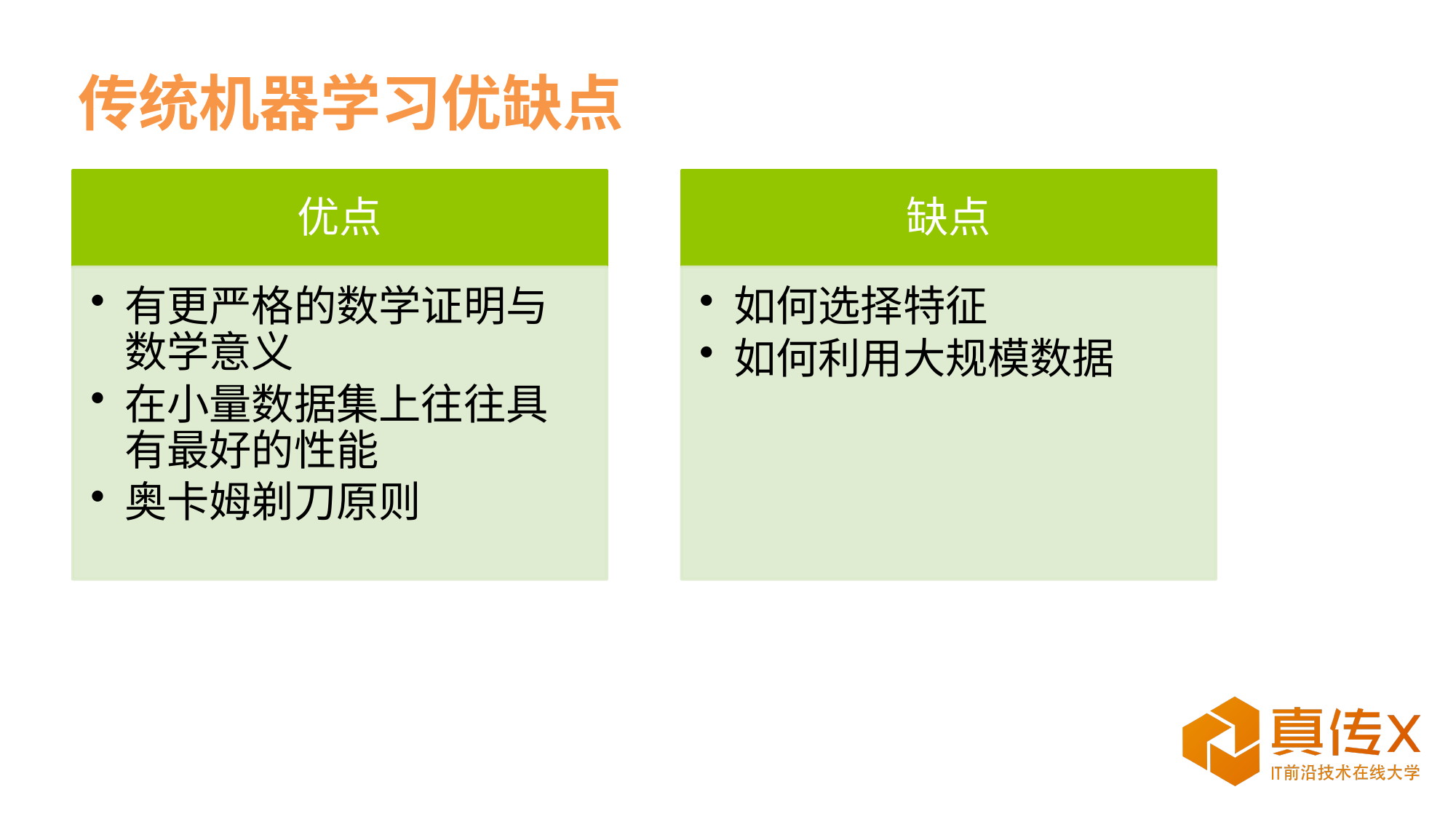

# 传统机器学习优缺点
优点
有更严格的数学证明与数学意义
在小量数据集上往往具有最好的性能
奥卡姆剃刀原则
缺点
如何选择特征
如何利用大规模数据